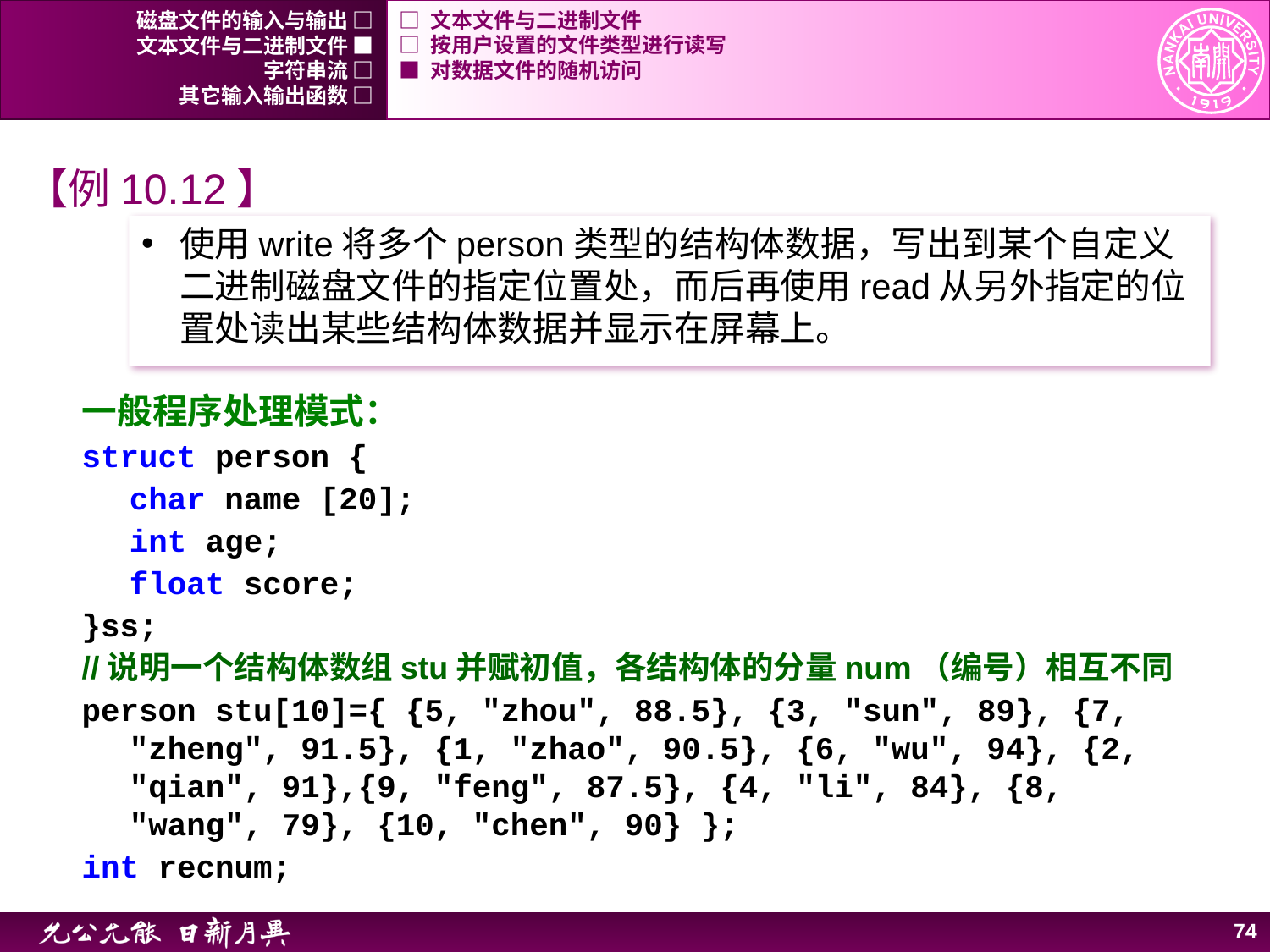

磁盘文件的输入与输出 □
□ 文本文件与二进制文件
文本文件与二进制文件 ■
□ 按用户设置的文件类型进行读写
字符串流 □
■ 对数据文件的随机访问
其它输入输出函数 □
【例10.12】
使用write将多个person类型的结构体数据，写出到某个自定义二进制磁盘文件的指定位置处，而后再使用read从另外指定的位置处读出某些结构体数据并显示在屏幕上。
一般程序处理模式：
struct person {
	char name [20];
	int age;
	float score;
}ss;
//说明一个结构体数组stu并赋初值，各结构体的分量num（编号）相互不同
person stu[10]={ {5, "zhou", 88.5}, {3, "sun", 89}, {7, "zheng", 91.5}, {1, "zhao", 90.5}, {6, "wu", 94}, {2, "qian", 91},{9, "feng", 87.5}, {4, "li", 84}, {8, "wang", 79}, {10, "chen", 90} };
int recnum;
74